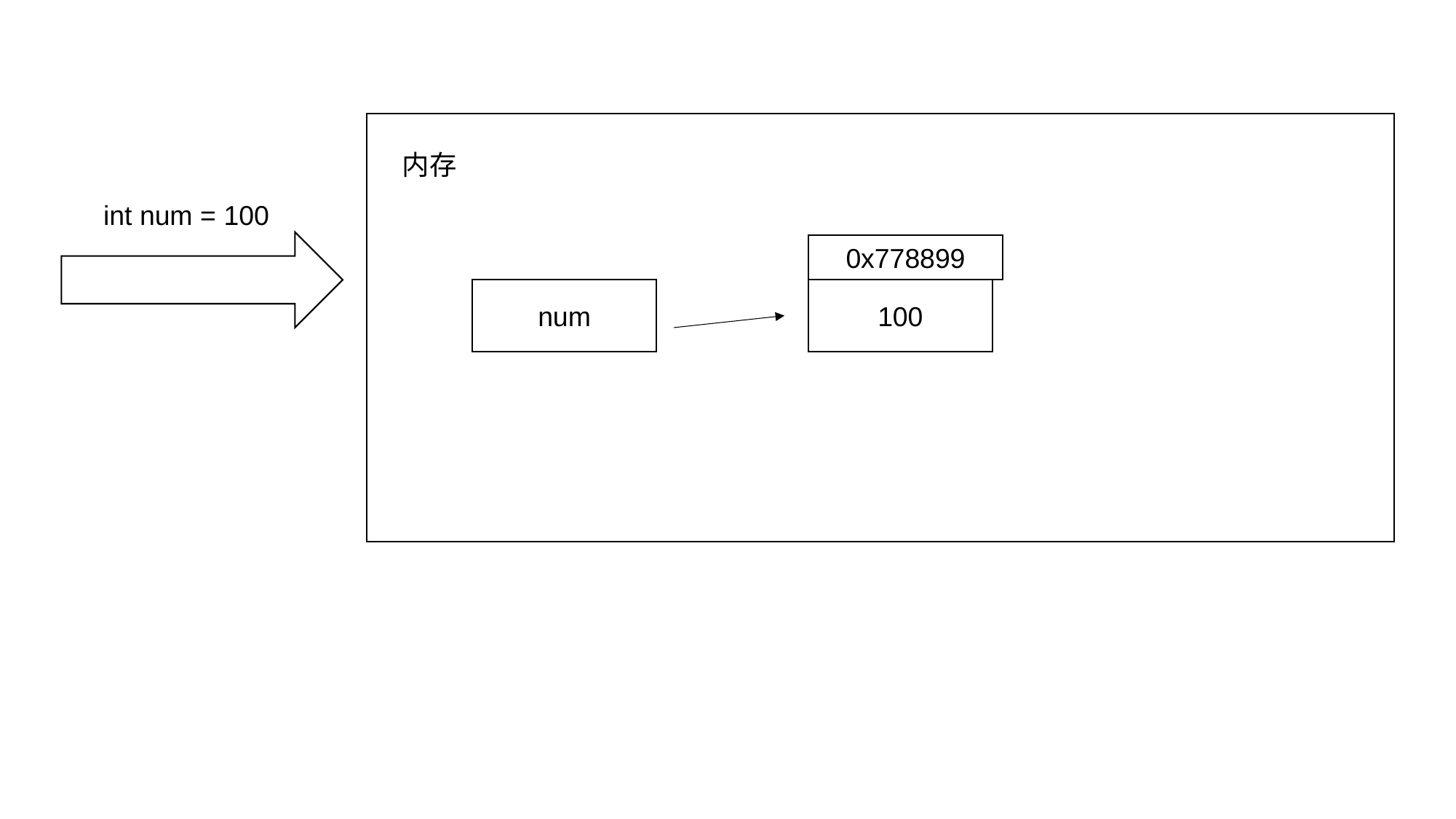

内存
int num = 100

0x778899
100
num